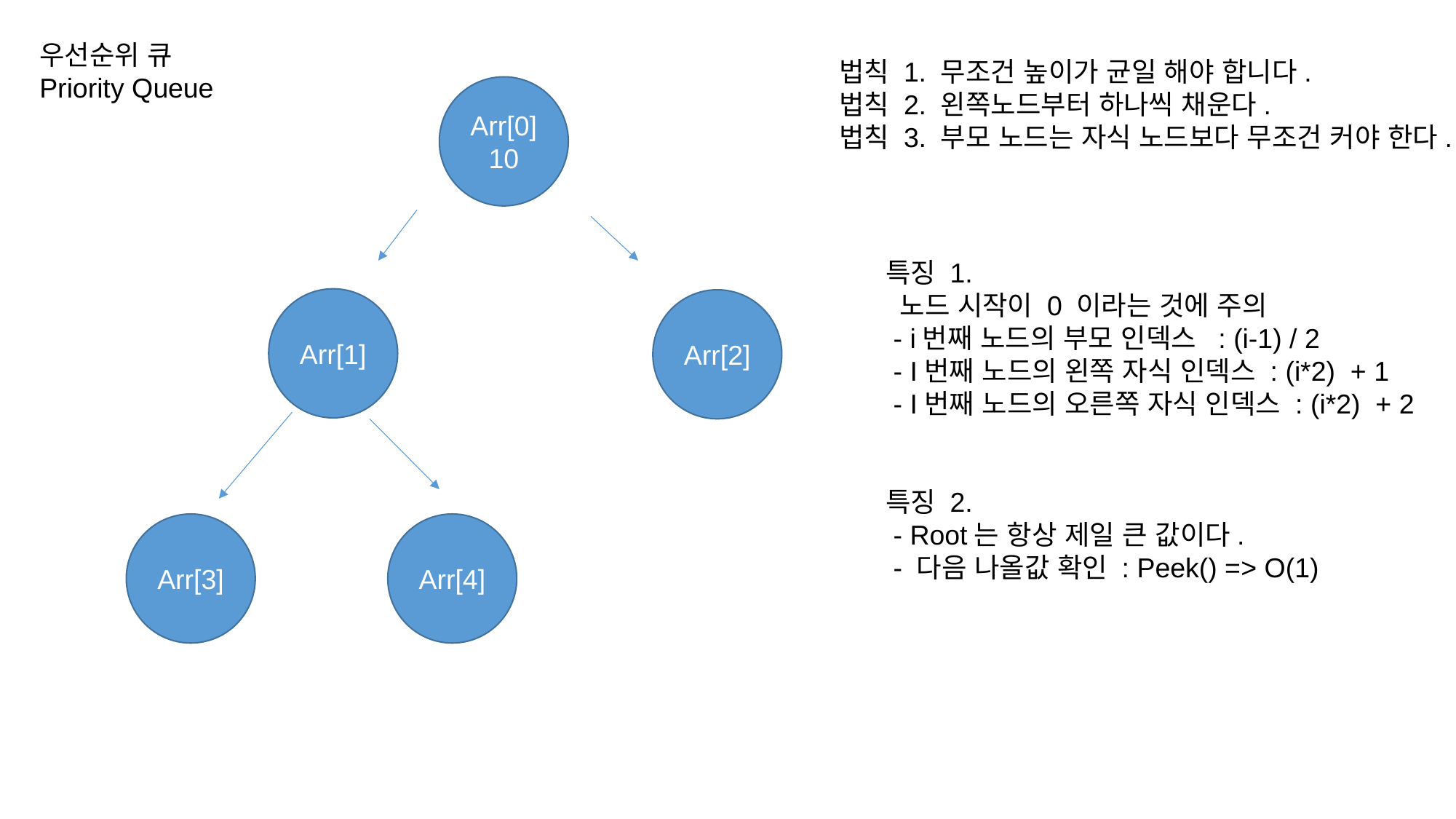

우선순위 큐
Priority Queue
법칙 1. 무조건 높이가 균일 해야 합니다.
법칙 2. 왼쪽노드부터 하나씩 채운다.
법칙 3. 부모 노드는 자식 노드보다 무조건 커야 한다.
Arr[0]
10
특징 1.
 노드 시작이 0 이라는 것에 주의
 - i번째 노드의 부모 인덱스  : (i-1) / 2
 - I번째 노드의 왼쪽 자식 인덱스 : (i*2)  + 1
 - I번째 노드의 오른쪽 자식 인덱스 : (i*2)  + 2

특징 2.
 - Root는 항상 제일 큰 값이다.
 - 다음 나올값 확인 : Peek() => O(1)
Arr[1]
Arr[2]
Arr[3]
Arr[4]